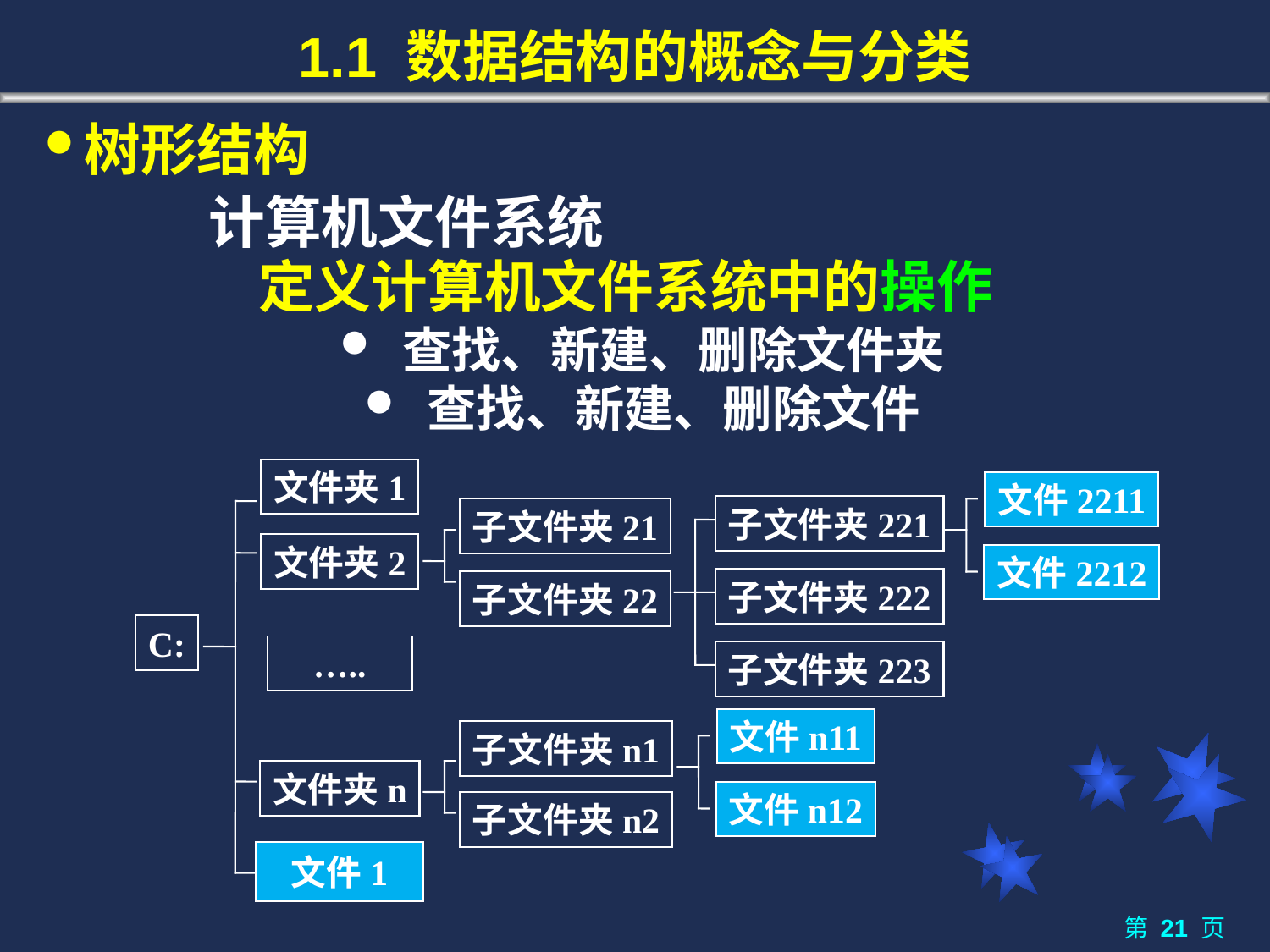

# 1.1 数据结构的概念与分类
树形结构
		计算机文件系统
定义计算机文件系统中的操作
 查找、新建、删除文件夹
 查找、新建、删除文件
文件夹1
文件2211
子文件夹221
子文件夹21

文件夹2
文件2212

子文件夹222
子文件夹22

C:
…..
子文件夹223

文件n11
子文件夹n1

文件夹n

文件n12

子文件夹n2

文件1

第 21 页